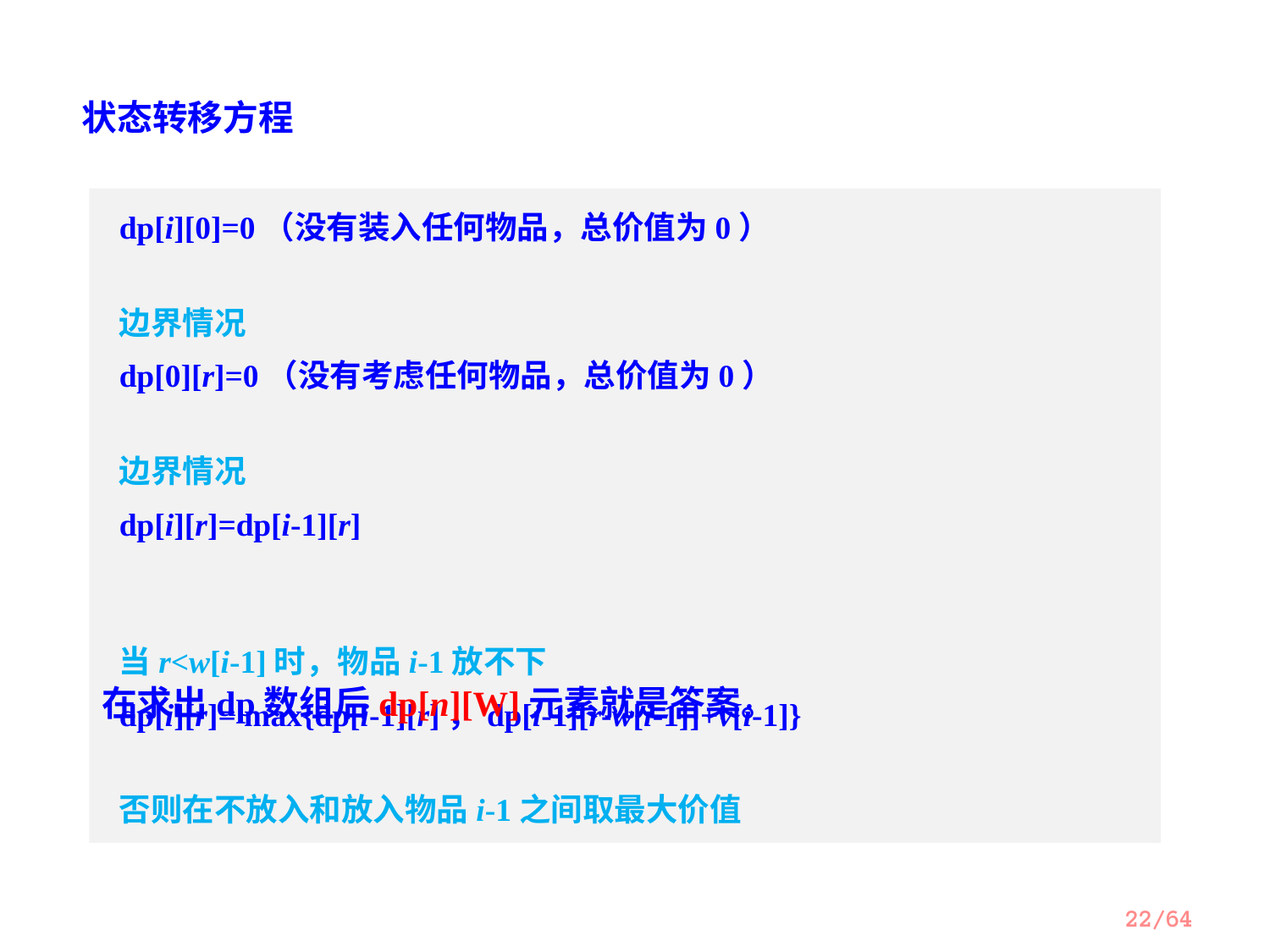

状态转移方程
dp[i][0]=0（没有装入任何物品，总价值为0）
								边界情况
dp[0][r]=0（没有考虑任何物品，总价值为0）
								边界情况
dp[i][r]=dp[i-1][r]
								当r<w[i-1]时，物品i-1放不下
dp[i][r]= max{dp[i-1][r]，dp[i-1][r-w[i-1]]+v[i-1]}
								否则在不放入和放入物品i-1之间取最大价值
在求出dp数组后dp[n][W]元素就是答案。
22/64